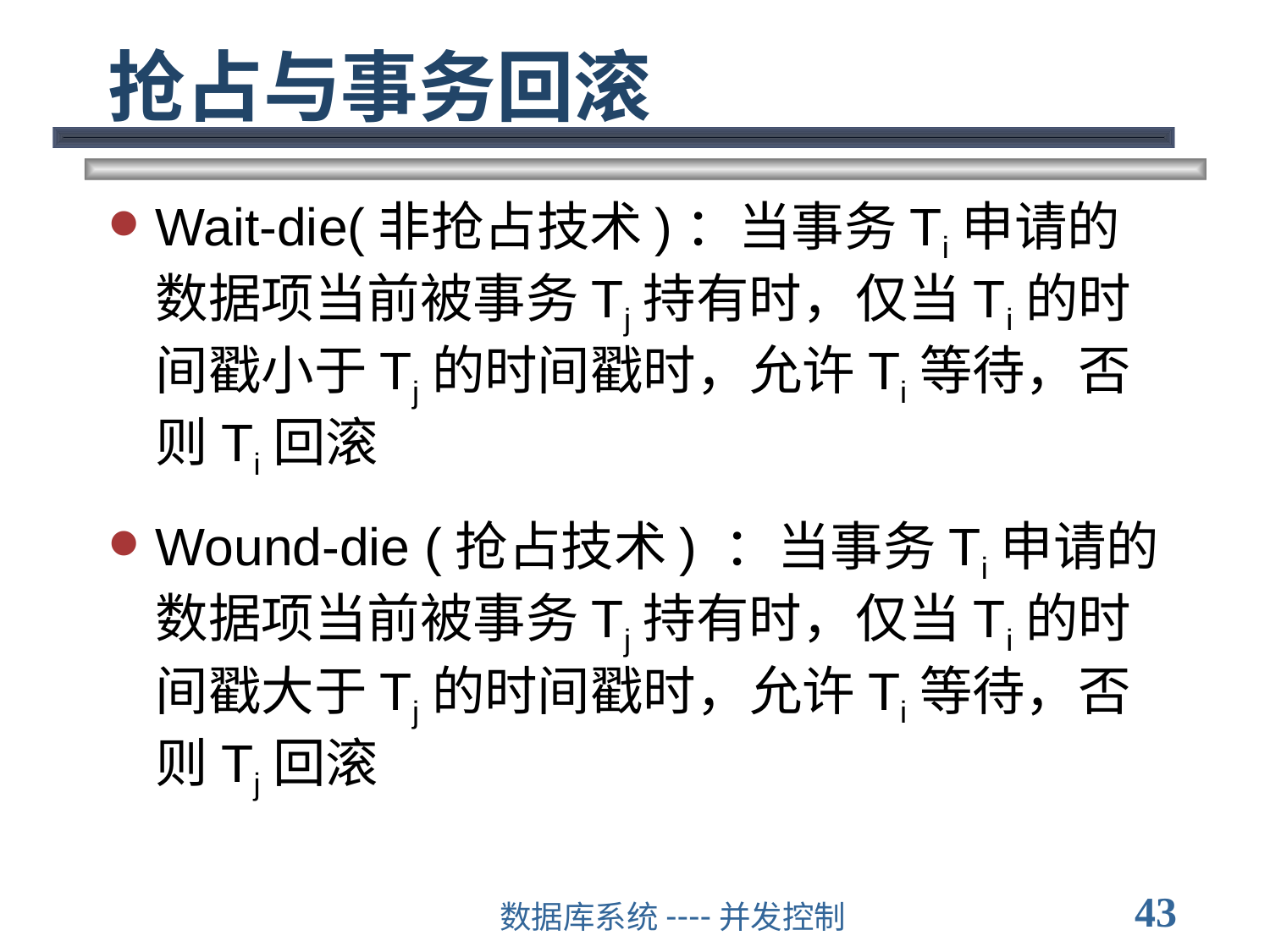

# 抢占与事务回滚
Wait-die(非抢占技术)：当事务Ti申请的数据项当前被事务Tj持有时，仅当Ti的时间戳小于Tj的时间戳时，允许Ti等待，否则Ti回滚
Wound-die (抢占技术) ：当事务Ti申请的数据项当前被事务Tj持有时，仅当Ti的时间戳大于Tj的时间戳时，允许Ti等待，否则Tj回滚

43
数据库系统----并发控制